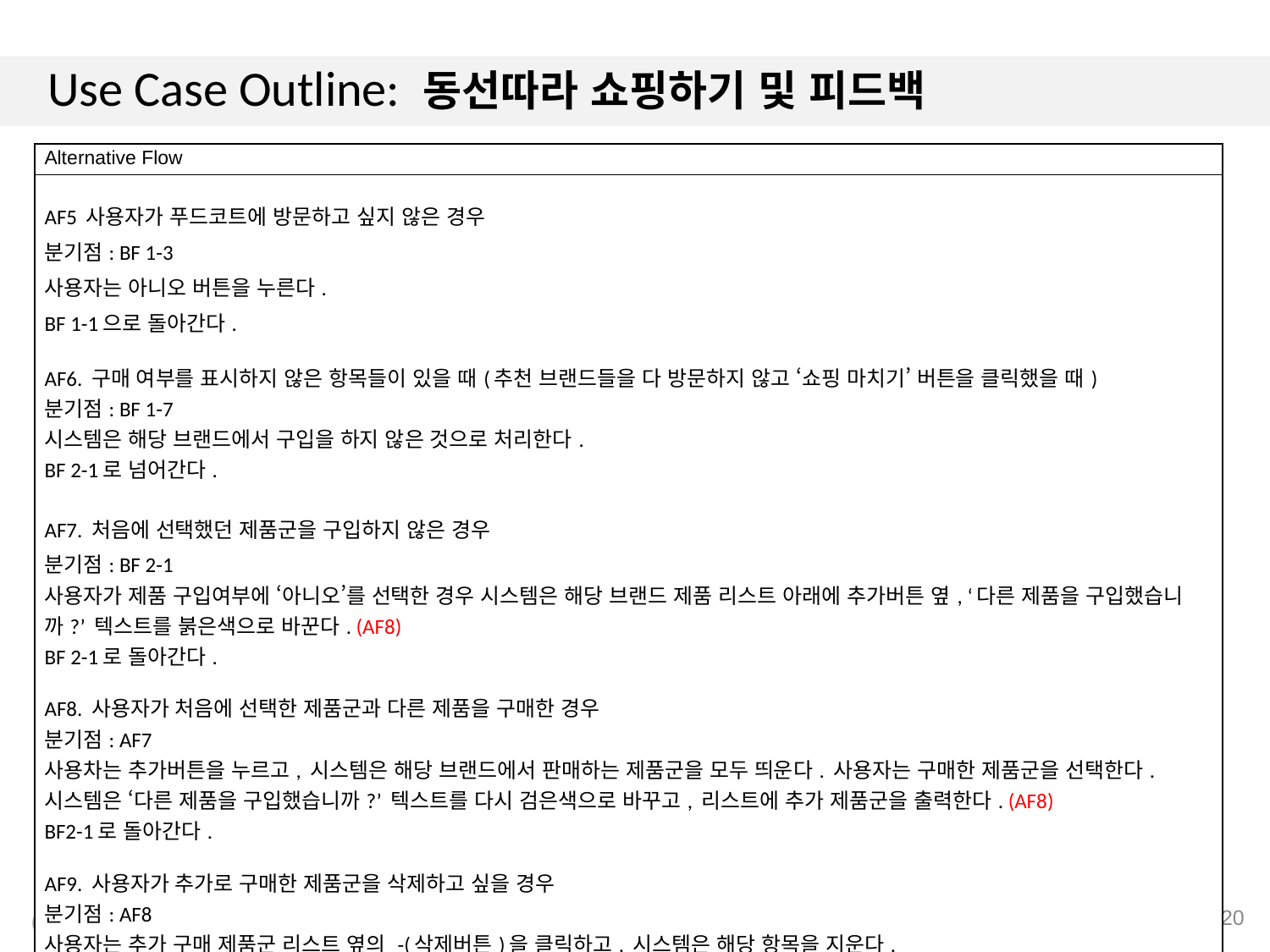

# Use Case Outline: 동선따라 쇼핑하기 및 피드백
| Alternative Flow |
| --- |
| AF5 사용자가 푸드코트에 방문하고 싶지 않은 경우 분기점: BF 1-3 사용자는 아니오 버튼을 누른다. BF 1-1으로 돌아간다. AF6. 구매 여부를 표시하지 않은 항목들이 있을 때(추천 브랜드들을 다 방문하지 않고 ‘쇼핑 마치기’ 버튼을 클릭했을 때) 분기점: BF 1-7 시스템은 해당 브랜드에서 구입을 하지 않은 것으로 처리한다. BF 2-1로 넘어간다. AF7. 처음에 선택했던 제품군을 구입하지 않은 경우 분기점: BF 2-1 사용자가 제품 구입여부에 ‘아니오’를 선택한 경우 시스템은 해당 브랜드 제품 리스트 아래에 추가버튼 옆, ‘다른 제품을 구입했습니까?’ 텍스트를 붉은색으로 바꾼다. (AF8)  BF 2-1로 돌아간다. AF8. 사용자가 처음에 선택한 제품군과 다른 제품을 구매한 경우 분기점: AF7 사용차는 추가버튼을 누르고, 시스템은 해당 브랜드에서 판매하는 제품군을 모두 띄운다. 사용자는 구매한 제품군을 선택한다. 시스템은 ‘다른 제품을 구입했습니까?’ 텍스트를 다시 검은색으로 바꾸고, 리스트에 추가 제품군을 출력한다. (AF8) BF2-1로 돌아간다. AF9. 사용자가 추가로 구매한 제품군을 삭제하고 싶을 경우  분기점: AF8 사용자는 추가 구매 제품군 리스트 옆의 -(삭제버튼)을 클릭하고, 시스템은 해당 항목을 지운다. BF2-1로 돌아간다. |
20